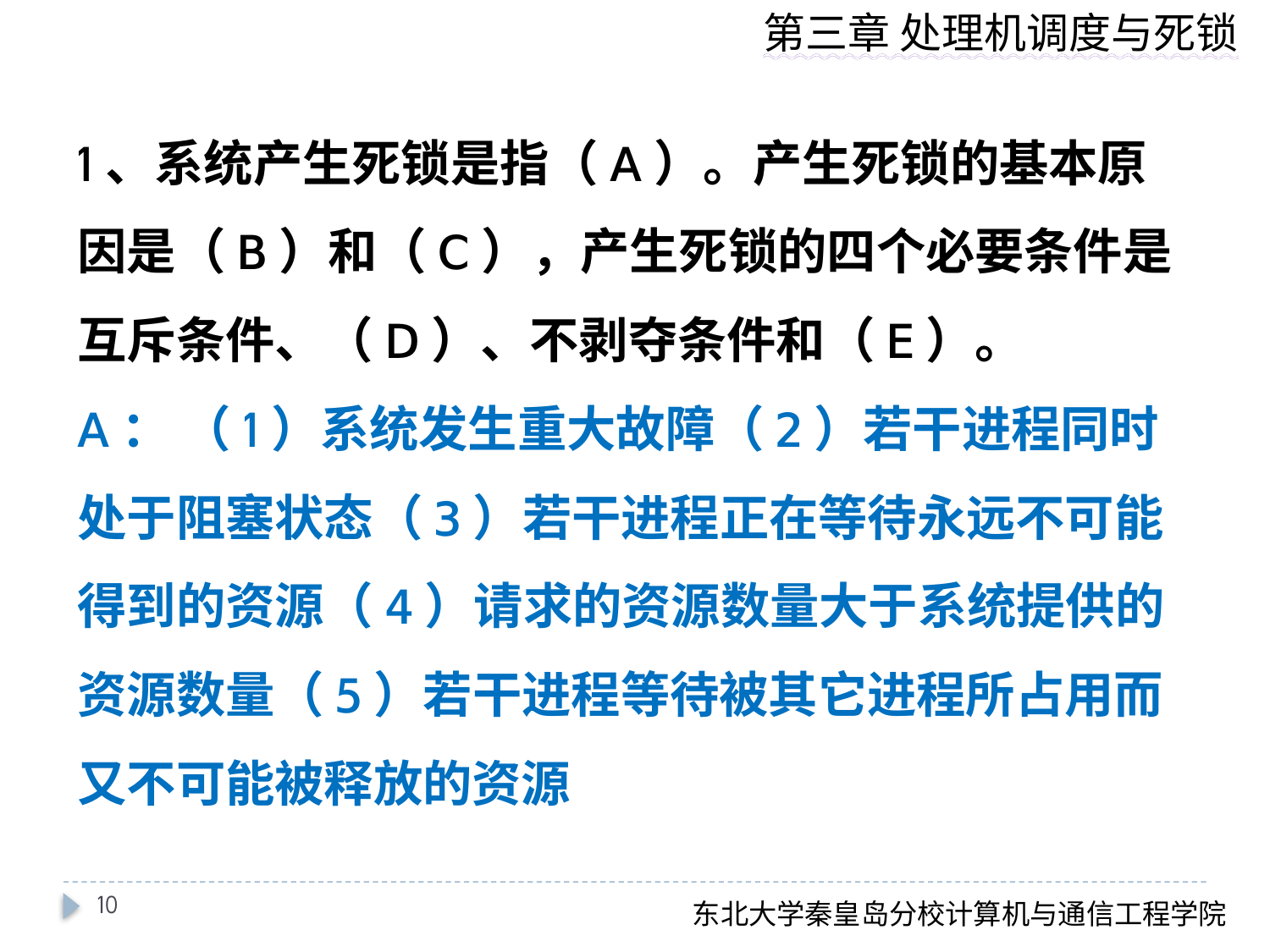

1、系统产生死锁是指（A）。产生死锁的基本原因是（B）和（C），产生死锁的四个必要条件是互斥条件、（D）、不剥夺条件和（E）。
A： （1）系统发生重大故障（2）若干进程同时处于阻塞状态（3）若干进程正在等待永远不可能得到的资源（4）请求的资源数量大于系统提供的资源数量（5）若干进程等待被其它进程所占用而又不可能被释放的资源
10